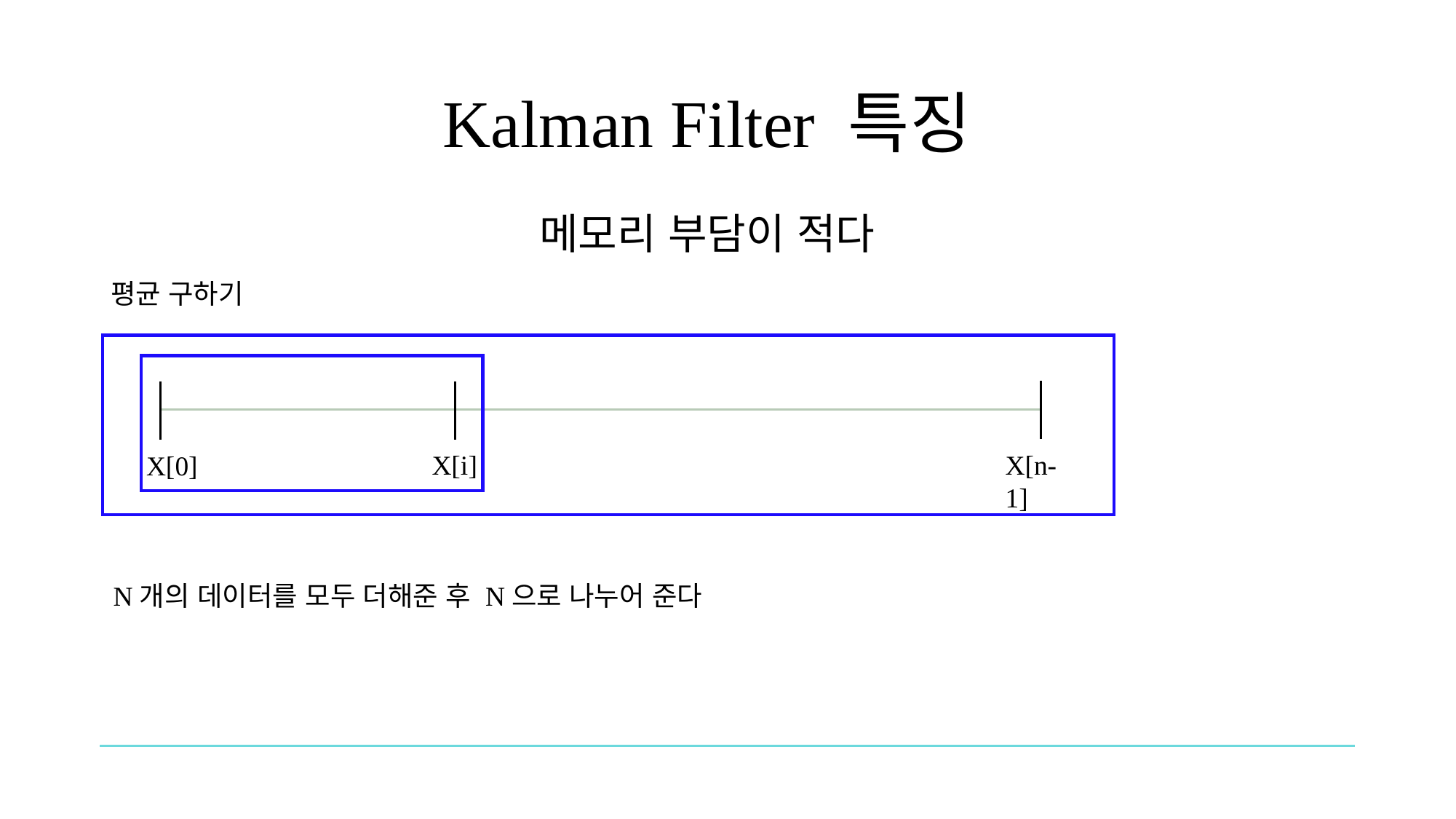

# Kalman Filter 특징
메모리 부담이 적다
평균 구하기

X[i]
X[n-1]
X[0]
N개의 데이터를 모두 더해준 후 N으로 나누어 준다